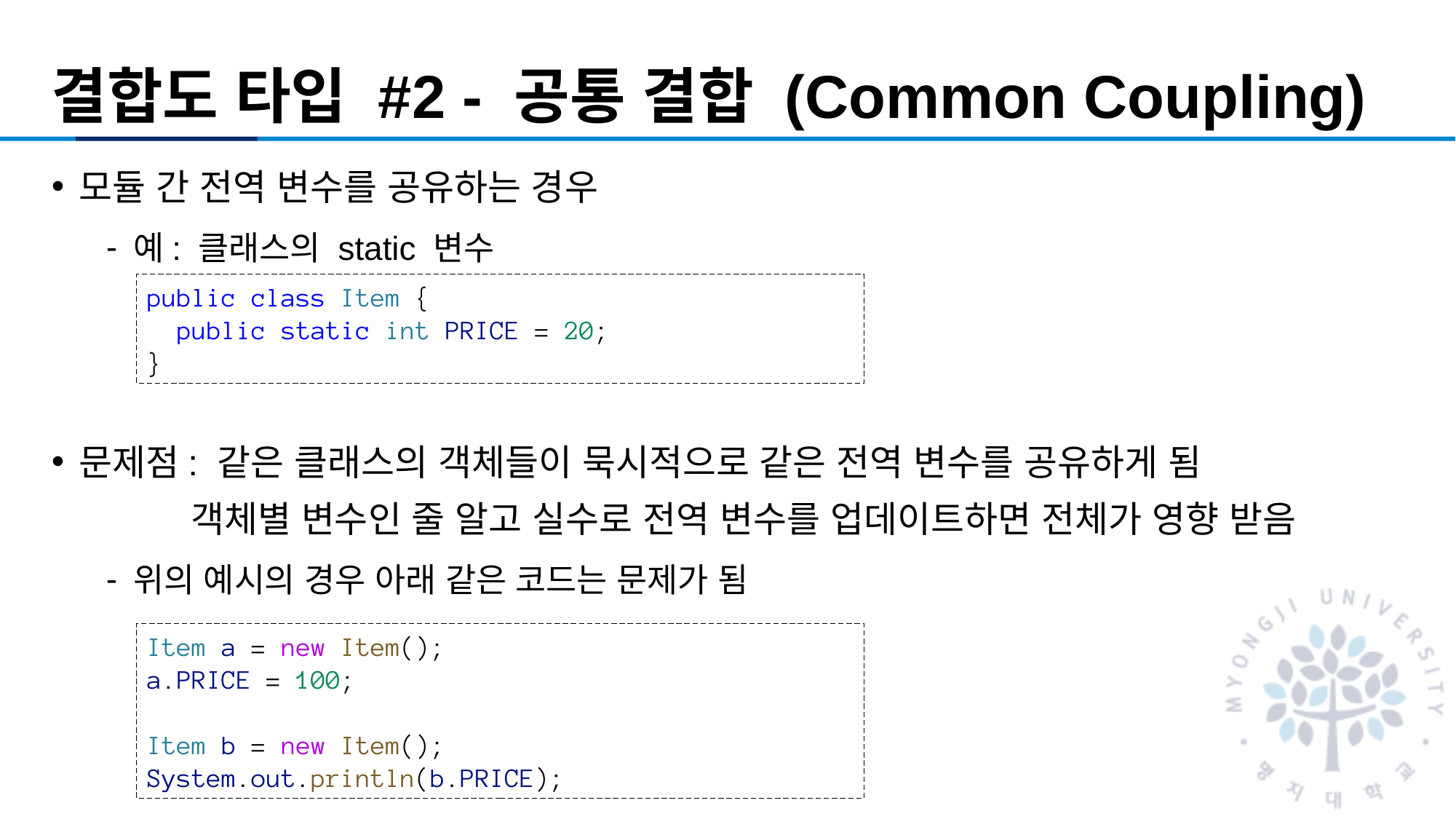

# 결합도 타입 #2 - 공통 결합 (Common Coupling)
모듈 간 전역 변수를 공유하는 경우
예: 클래스의 static 변수

문제점: 같은 클래스의 객체들이 묵시적으로 같은 전역 변수를 공유하게 됨
           객체별 변수인 줄 알고 실수로 전역 변수를 업데이트하면 전체가 영향 받음
위의 예시의 경우 아래 같은 코드는 문제가 됨
public class Item {
  public static int PRICE = 20;
}
Item a = new Item();
a.PRICE = 100;
Item b = new Item();
System.out.println(b.PRICE);